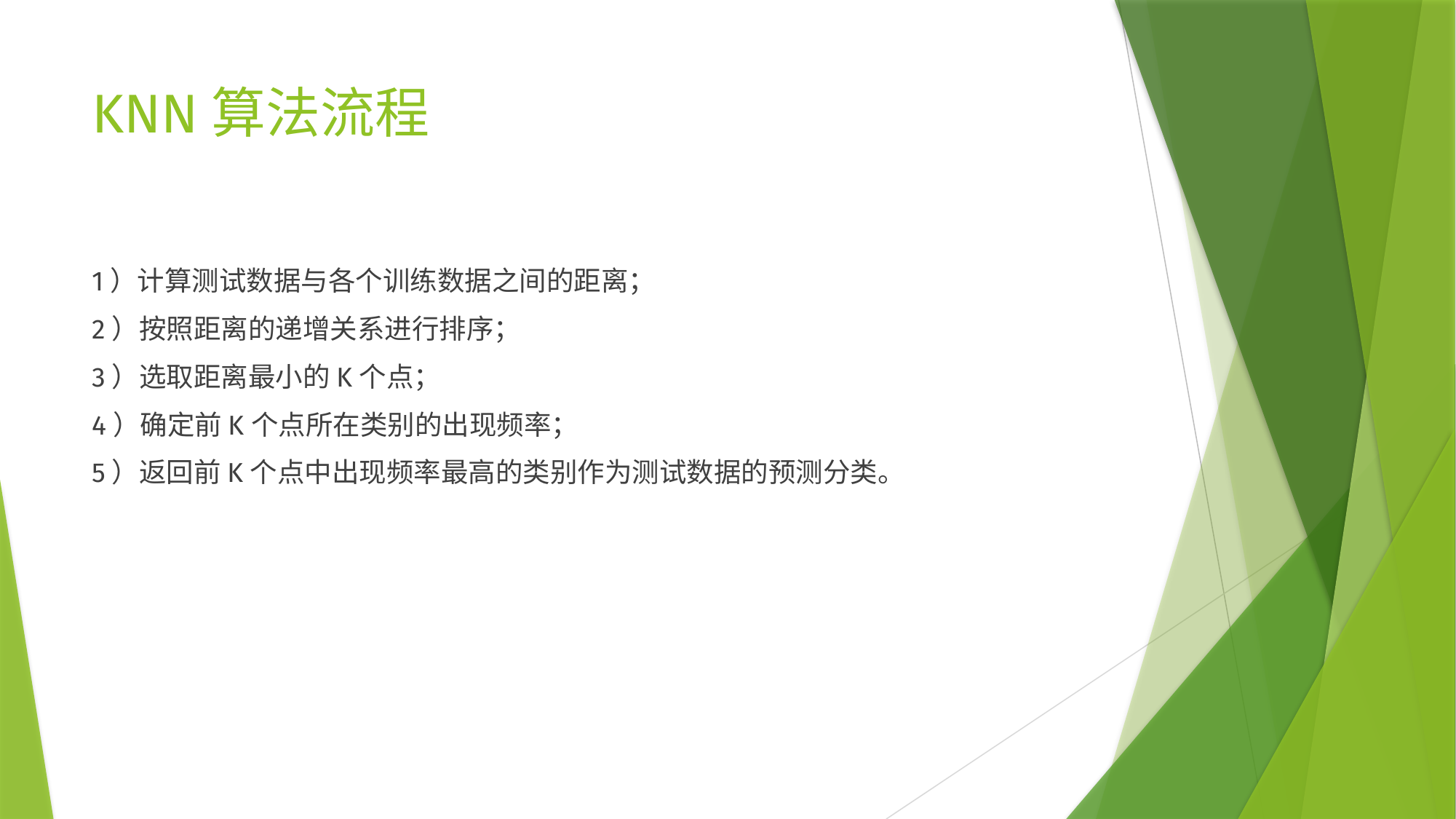

# KNN算法流程
1）计算测试数据与各个训练数据之间的距离；
2）按照距离的递增关系进行排序；
3）选取距离最小的K个点；
4）确定前K个点所在类别的出现频率；
5）返回前K个点中出现频率最高的类别作为测试数据的预测分类。